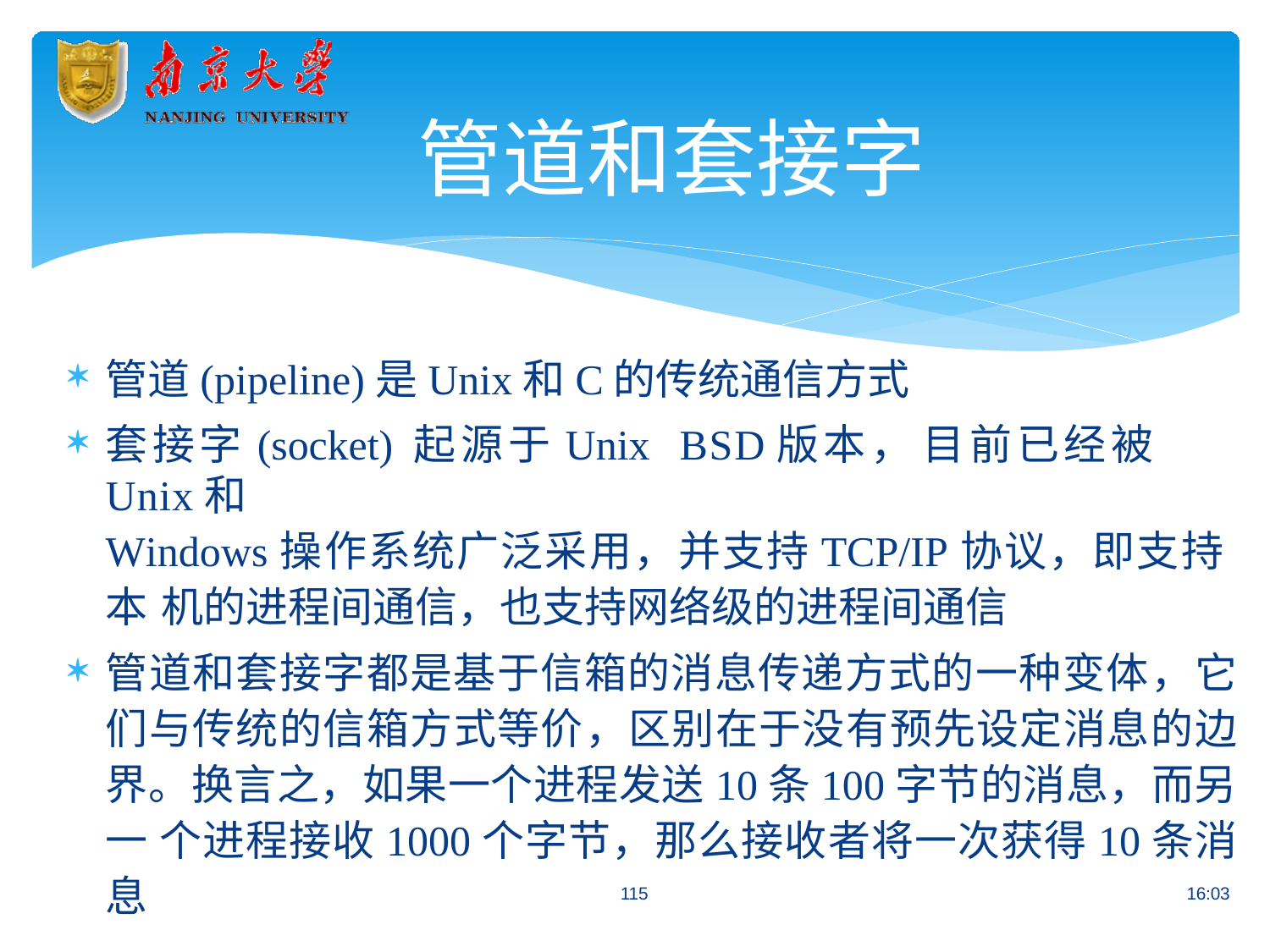

# 管道和套接字

管道(pipeline)是Unix和C的传统通信方式
套接字(socket) 起源于Unix	BSD版本， 目前已经被Unix和
Windows操作系统广泛采用，并支持TCP/IP协议，即支持本 机的进程间通信，也支持网络级的进程间通信
管道和套接字都是基于信箱的消息传递方式的一种变体，它 们与传统的信箱方式等价，区别在于没有预先设定消息的边 界。换言之，如果一个进程发送10条100字节的消息，而另一 个进程接收1000个字节，那么接收者将一次获得10条消息
115
16:03